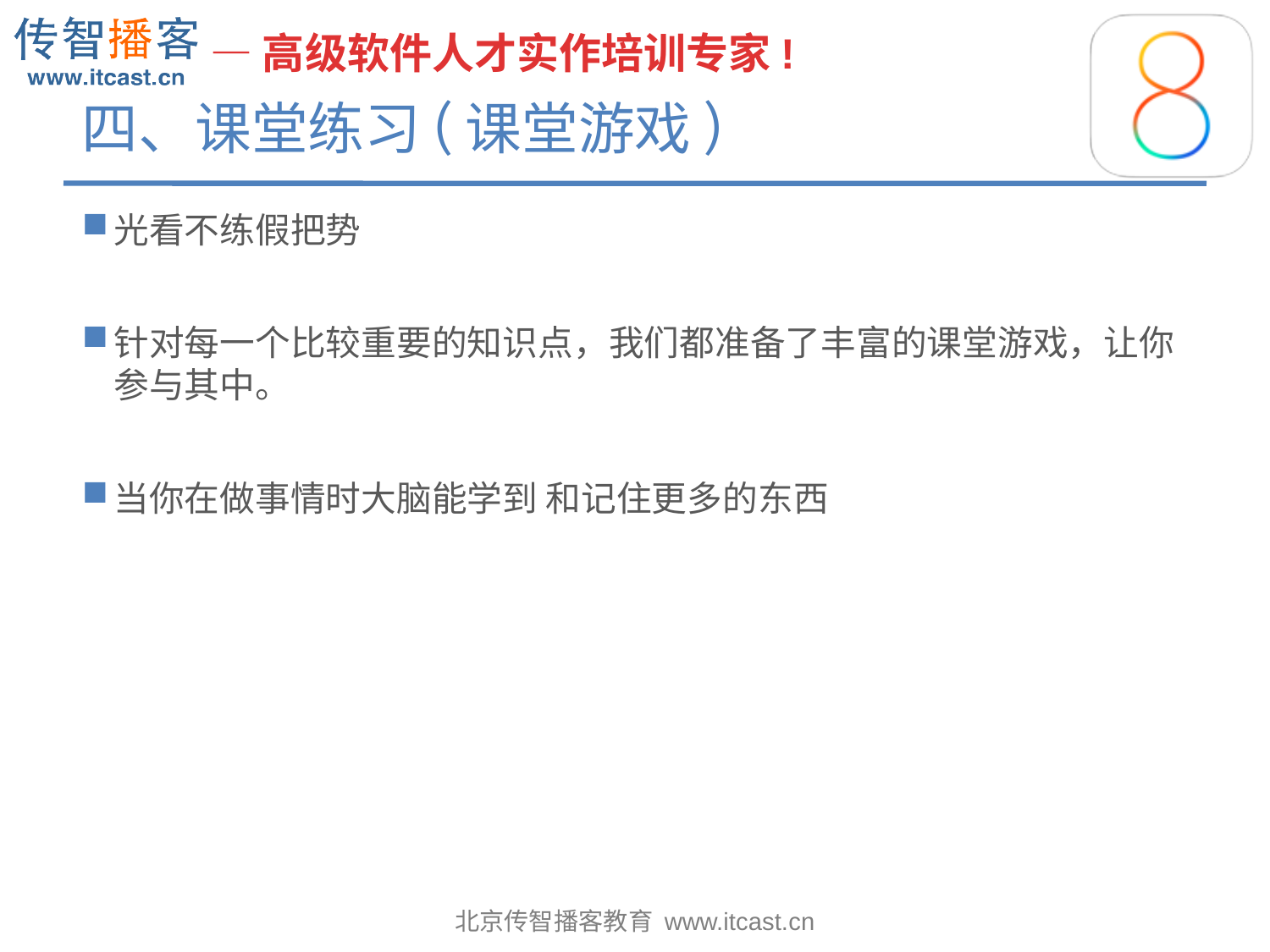

# 四、课堂练习(课堂游戏)
光看不练假把势

针对每一个比较重要的知识点，我们都准备了丰富的课堂游戏，让你参与其中。

当你在做事情时大脑能学到 和记住更多的东西